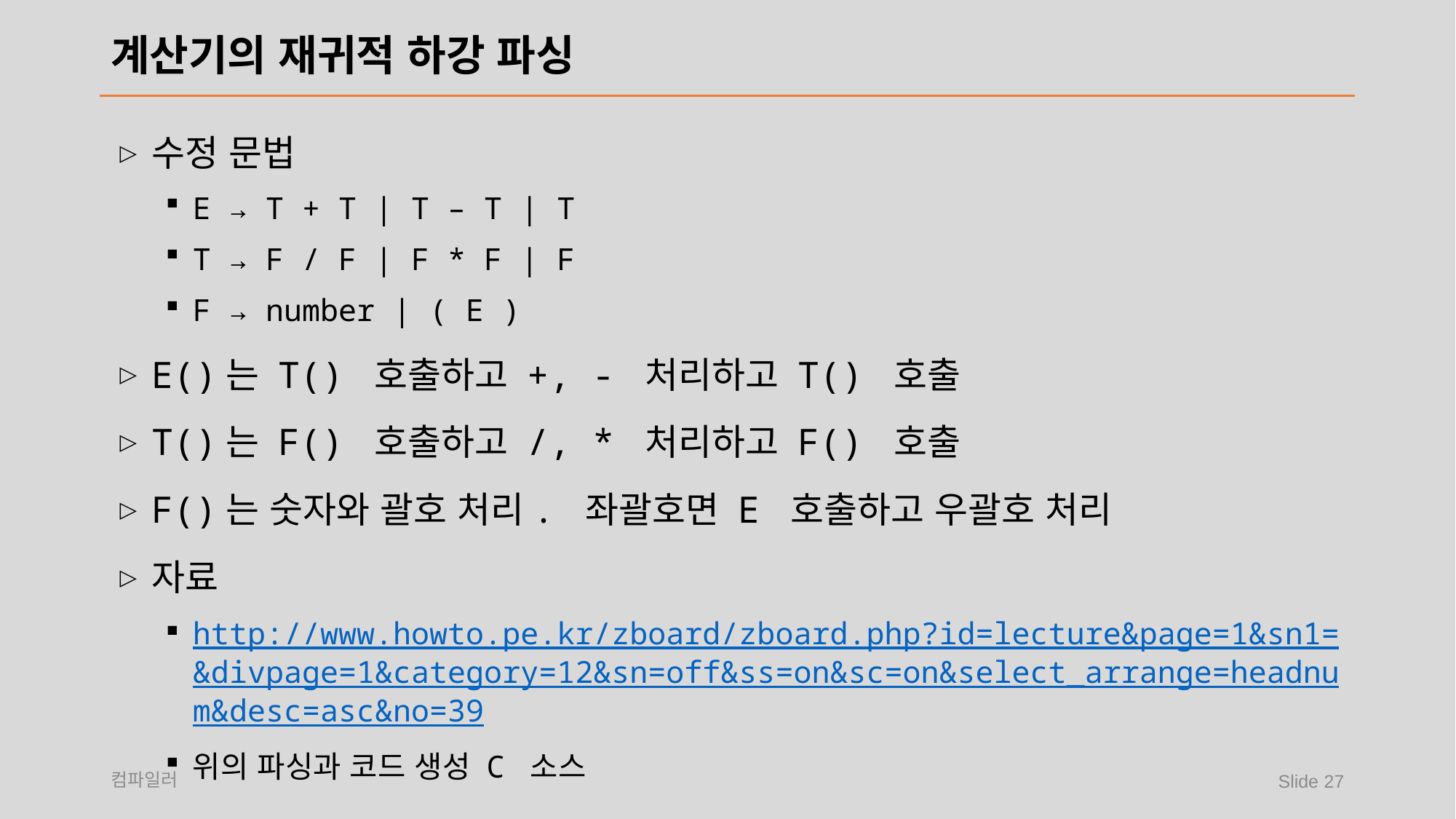

# 계산기의 재귀적 하강 파싱
수정 문법
E → T + T | T – T | T
T → F / F | F * F | F
F → number | ( E )
E()는 T() 호출하고 +, - 처리하고 T() 호출
T()는 F() 호출하고 /, * 처리하고 F() 호출
F()는 숫자와 괄호 처리. 좌괄호면 E 호출하고 우괄호 처리
자료
http://www.howto.pe.kr/zboard/zboard.php?id=lecture&page=1&sn1=&divpage=1&category=12&sn=off&ss=on&sc=on&select_arrange=headnum&desc=asc&no=39
위의 파싱과 코드 생성 C 소스
컴파일러
Slide 27